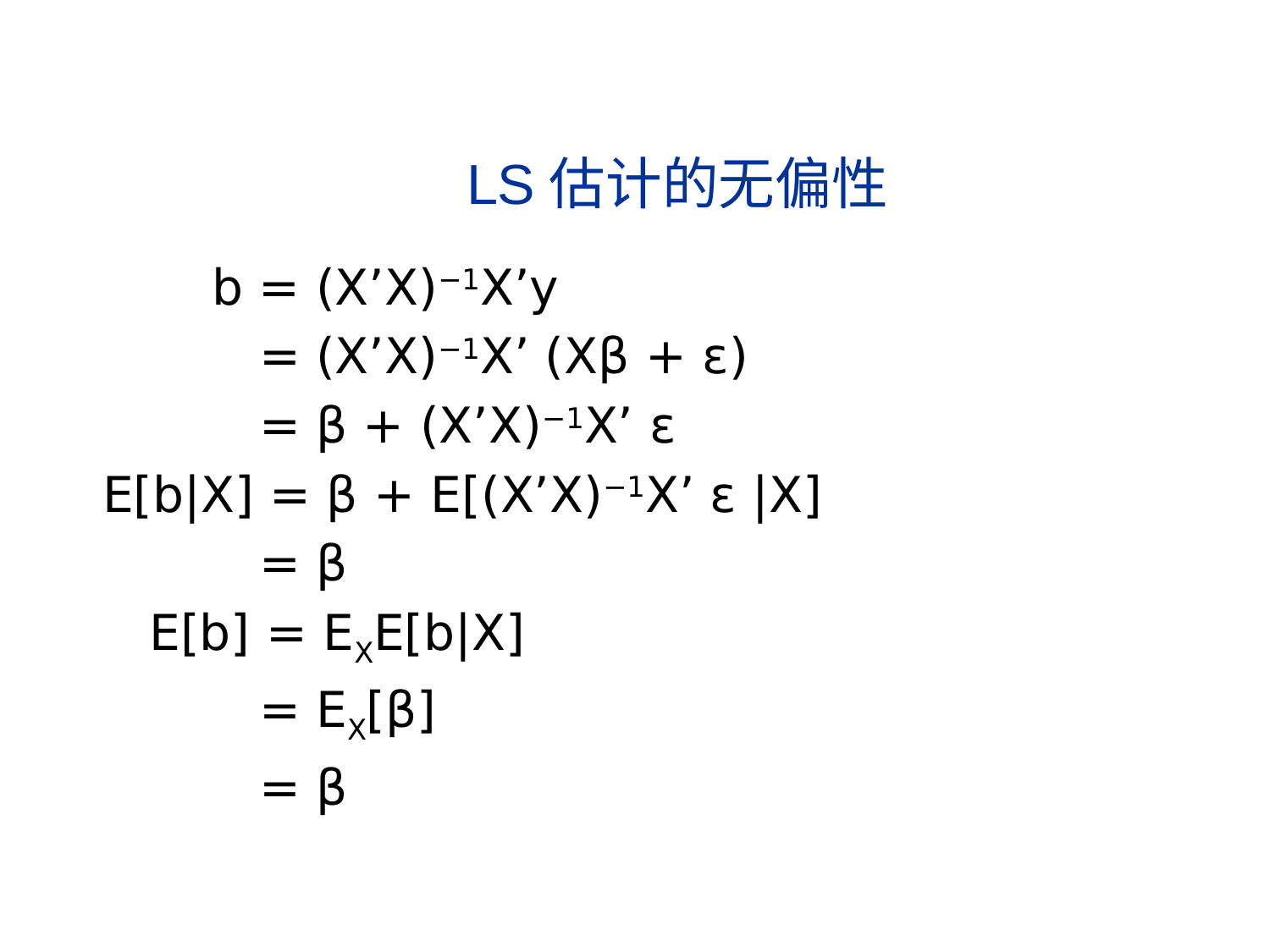

# LS估计的无偏性
        b = (X’X)−1X’y
           = (X’X)−1X’ (Xβ + ε)
           = β + (X’X)−1X’ ε
 E[b|X] = β + E[(X’X)−1X’ ε |X]
           = β
    E[b] = EXE[b|X]
           = EX[β]
           = β